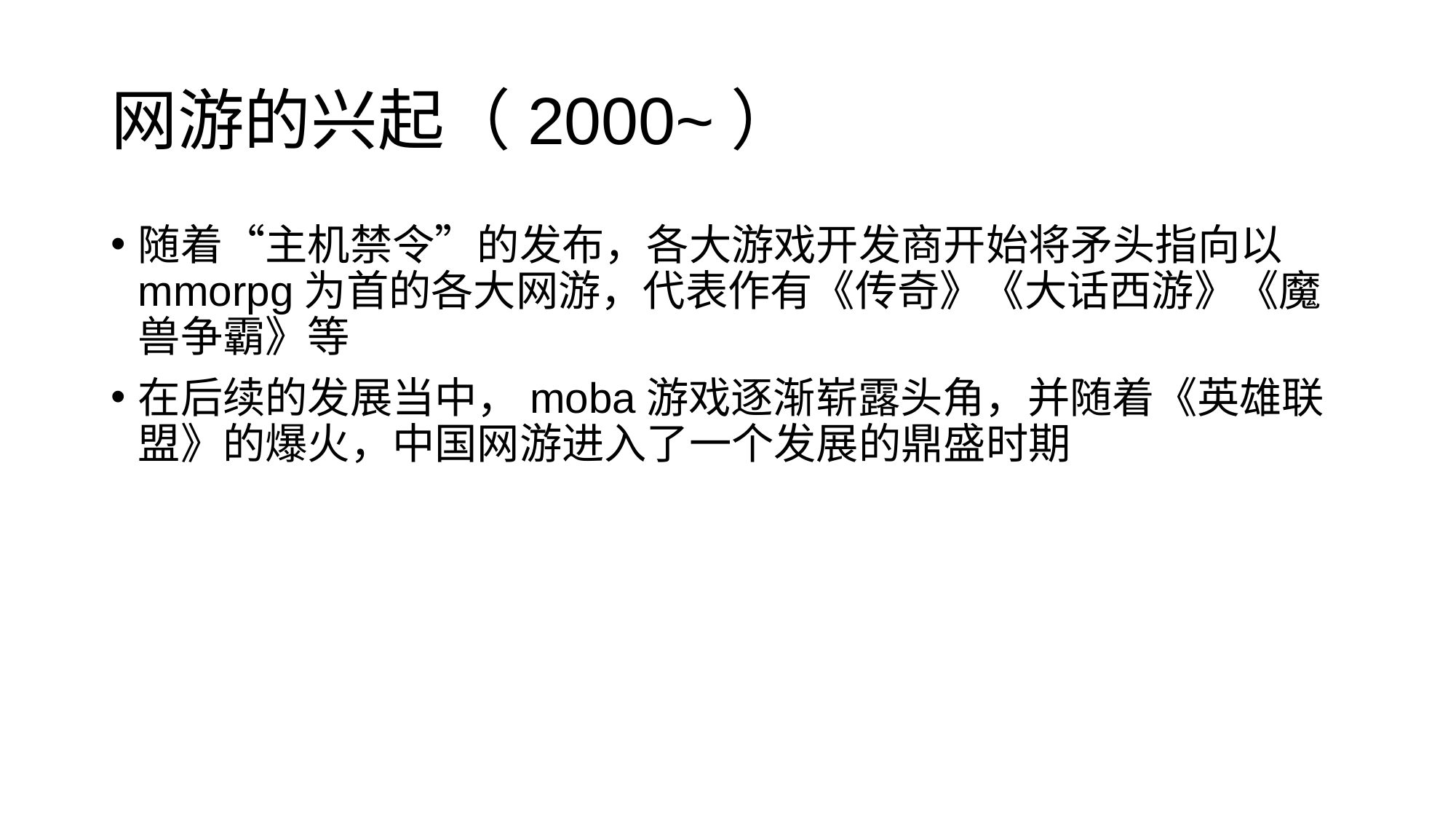

# 网游的兴起（2000~）
随着“主机禁令”的发布，各大游戏开发商开始将矛头指向以mmorpg为首的各大网游，代表作有《传奇》《大话西游》《魔兽争霸》等
在后续的发展当中，moba游戏逐渐崭露头角，并随着《英雄联盟》的爆火，中国网游进入了一个发展的鼎盛时期